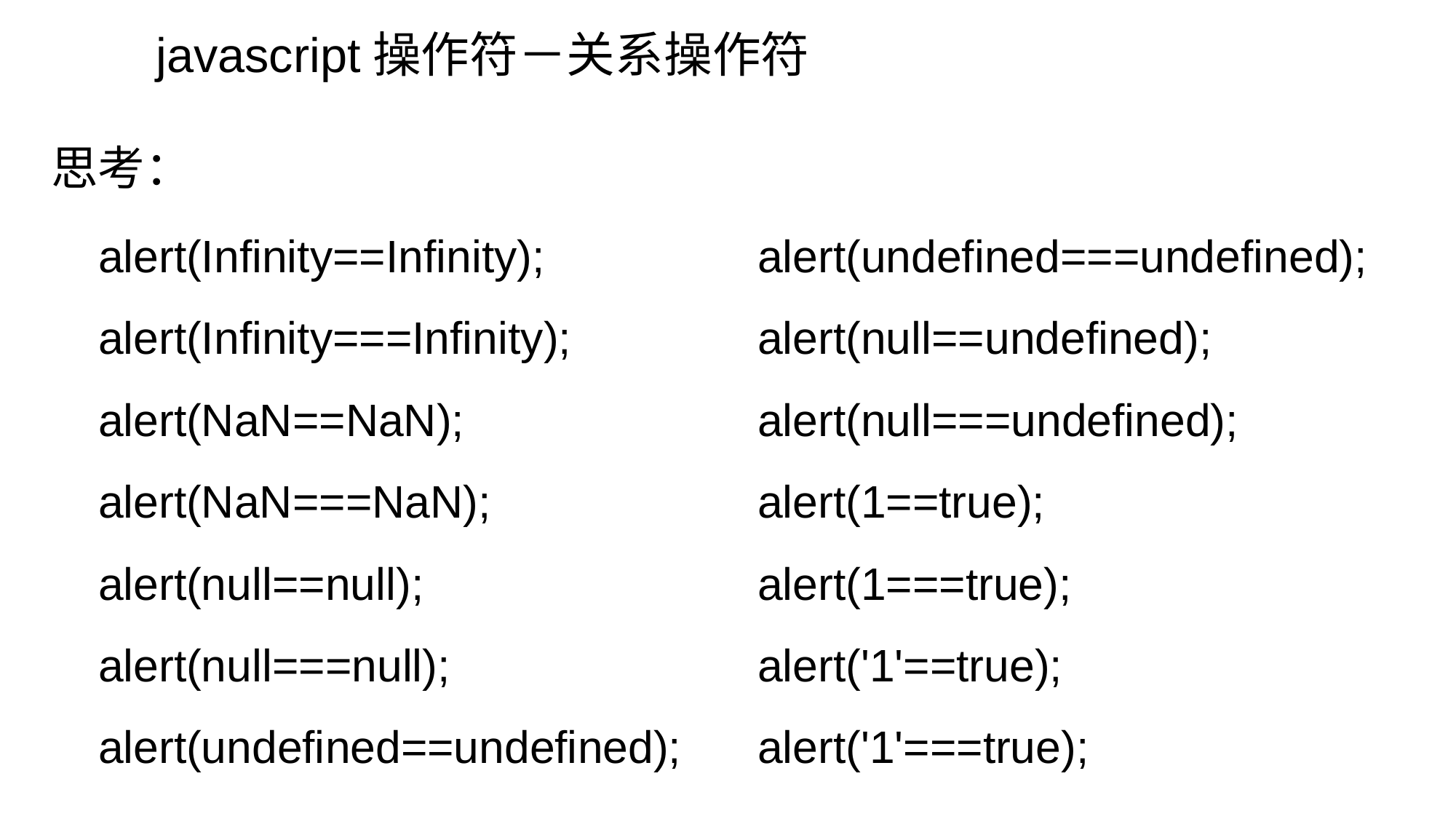

javascript操作符－关系操作符
思考：
alert(Infinity==Infinity);
alert(Infinity===Infinity);
alert(NaN==NaN);
alert(NaN===NaN);
alert(null==null);
alert(null===null);
alert(undefined==undefined);
alert(undefined===undefined);
alert(null==undefined);
alert(null===undefined);
alert(1==true);
alert(1===true);
alert('1'==true);
alert('1'===true);